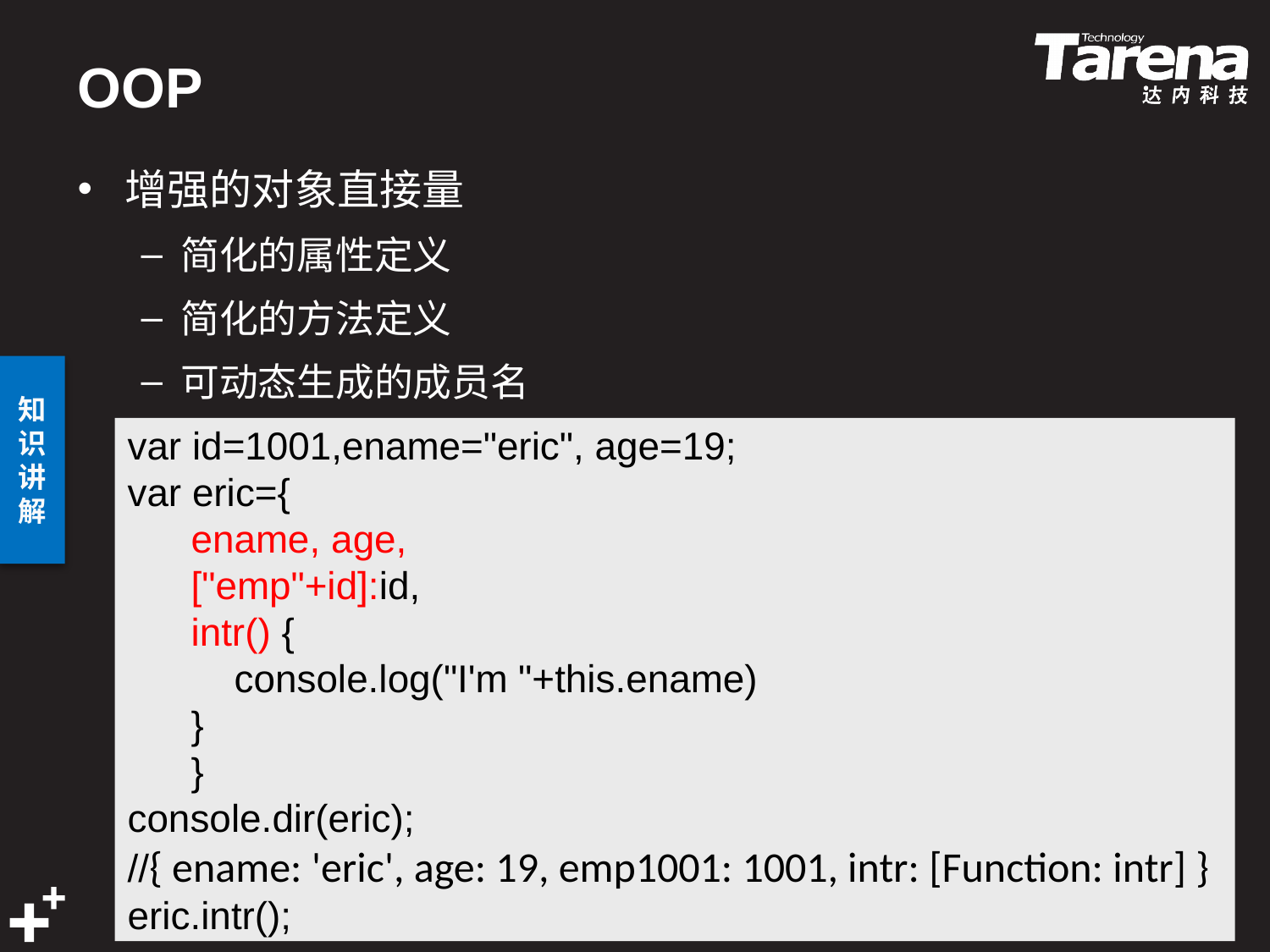

# OOP
增强的对象直接量
简化的属性定义
简化的方法定义
可动态生成的成员名
var id=1001,ename="eric", age=19;
var eric={
ename, age,
["emp"+id]:id,
intr() {
    console.log("I'm "+this.ename)
}
}
console.dir(eric);
//{ ename: 'eric', age: 19, emp1001: 1001, intr: [Function: intr] }
eric.intr();